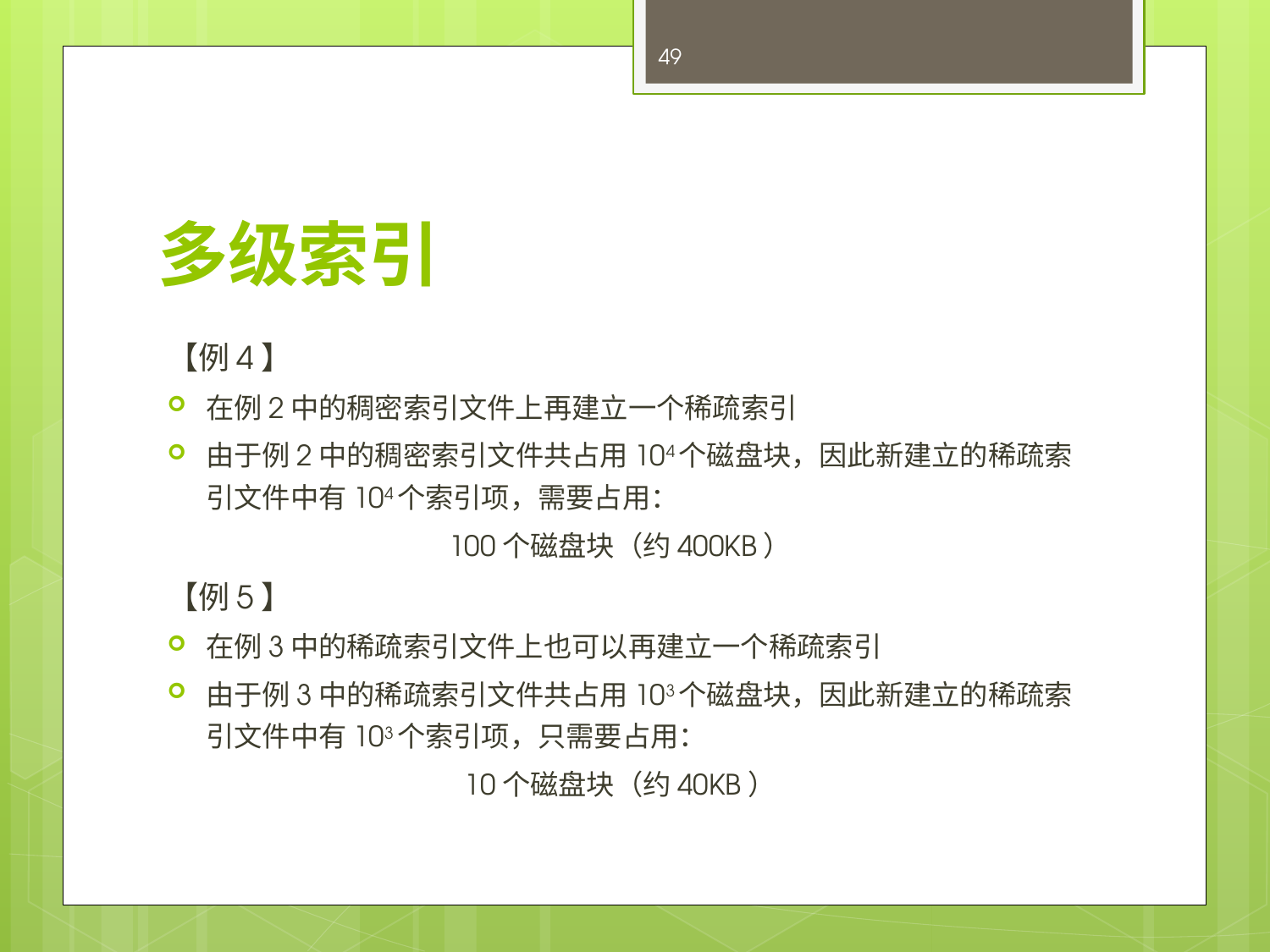

49
# 多级索引
【例4】
在例2中的稠密索引文件上再建立一个稀疏索引
由于例2中的稠密索引文件共占用104个磁盘块，因此新建立的稀疏索引文件中有104个索引项，需要占用：
100个磁盘块（约400KB）
【例5】
在例3中的稀疏索引文件上也可以再建立一个稀疏索引
由于例3中的稀疏索引文件共占用103个磁盘块，因此新建立的稀疏索引文件中有103个索引项，只需要占用：
10个磁盘块（约40KB）